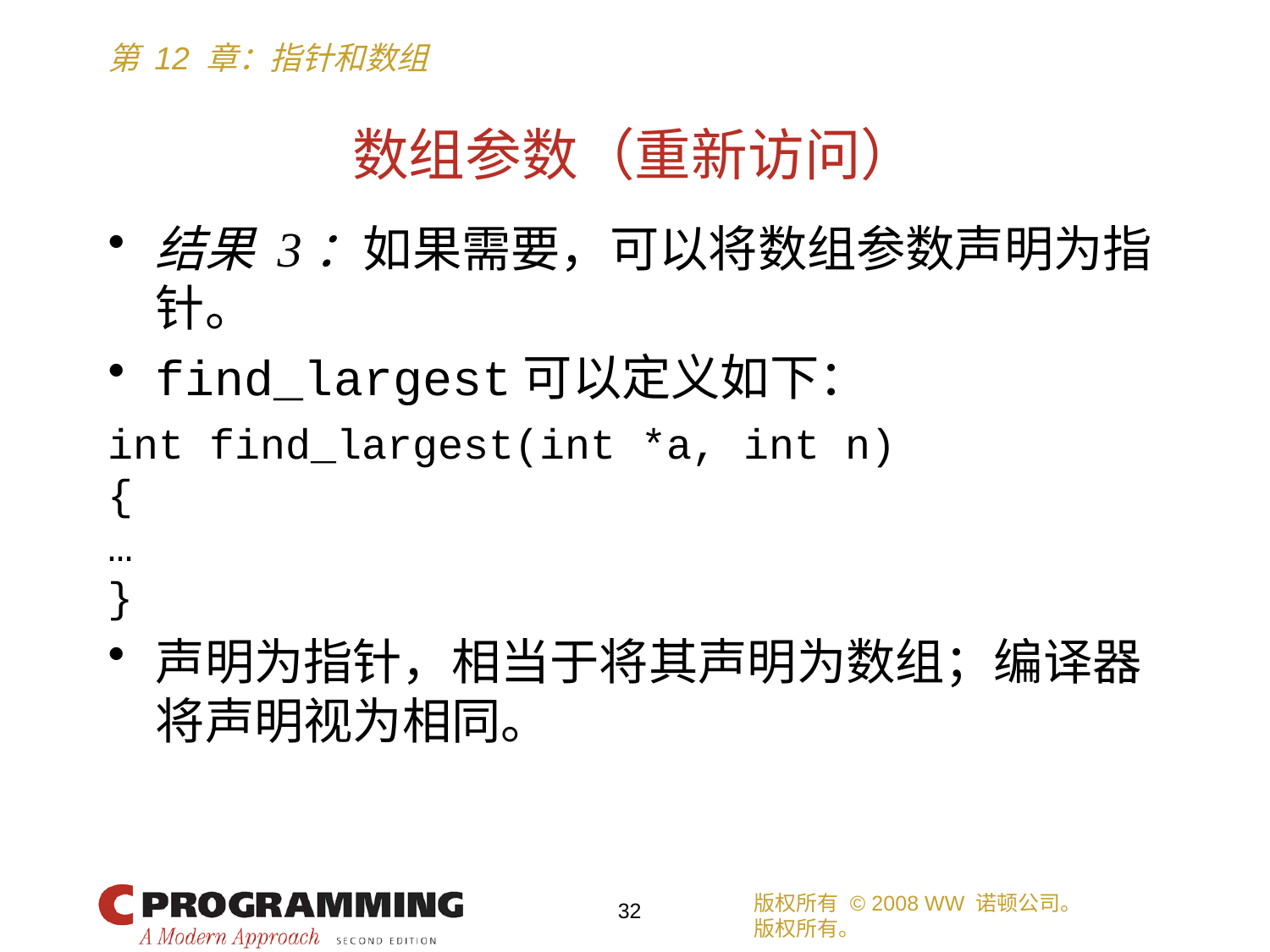

# 数组参数（重新访问）
结果 3：如果需要，可以将数组参数声明为指针。
find_largest可以定义如下：
int find_largest(int *a, int n)
{
…
}
声明为指针，相当于将其声明为数组；编译器将声明视为相同。
版权所有 © 2008 WW 诺顿公司。
版权所有。
32